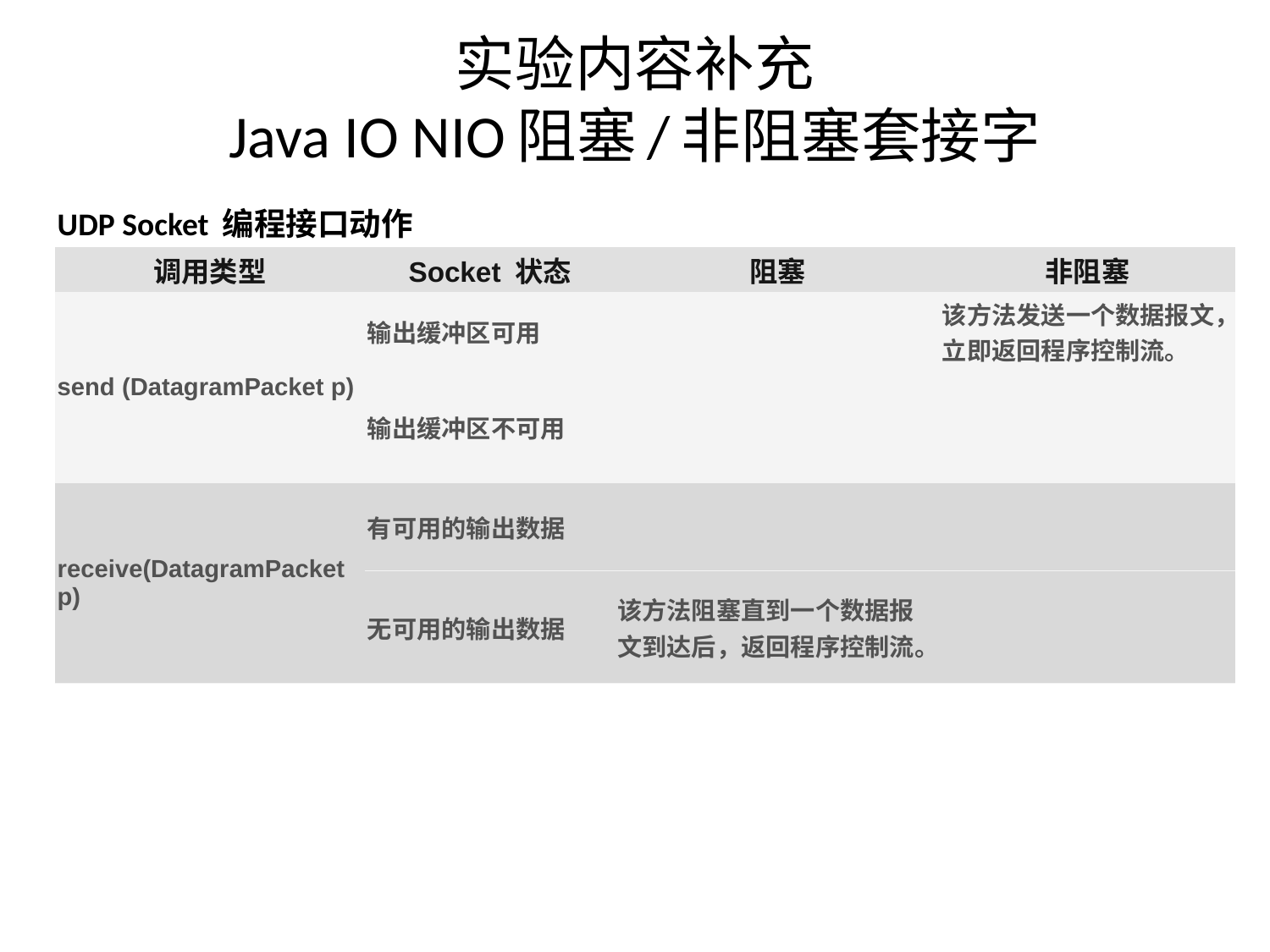

# 实验内容补充 Java IO NIO阻塞/非阻塞套接字
| UDP Socket 编程接口动作 |  |  |  |
| --- | --- | --- | --- |
| 调用类型 | Socket 状态 | 阻塞 | 非阻塞 |
| send (DatagramPacket p) | 输出缓冲区可用 |  | 该方法发送一个数据报文，立即返回程序控制流。 |
|  | 输出缓冲区不可用 |  |  |
| receive(DatagramPacket p) | 有可用的输出数据 |  |  |
|  | 无可用的输出数据 | 该方法阻塞直到一个数据报文到达后，返回程序控制流。 |  |